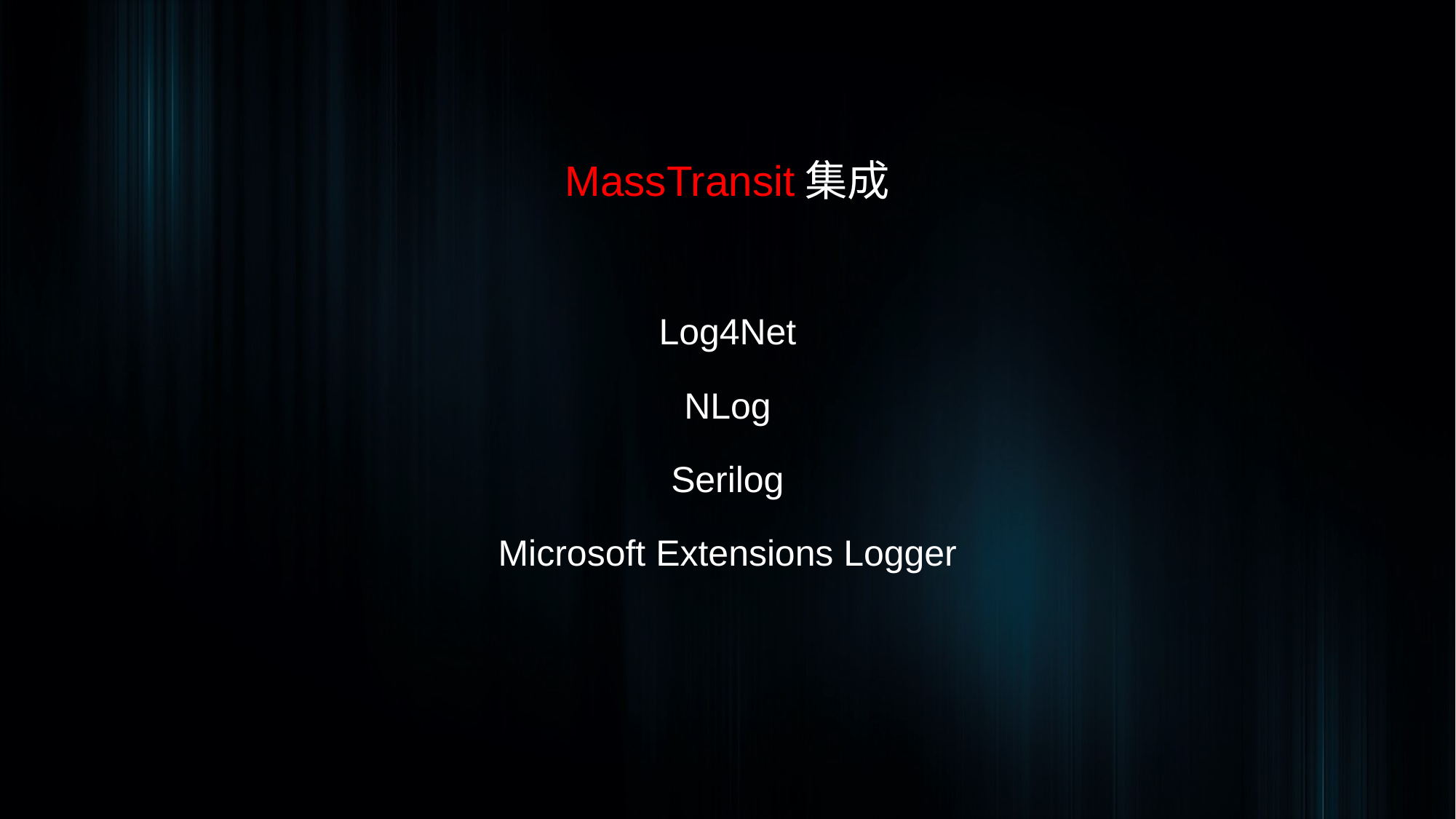

MassTransit集成
Log4Net
NLog
Serilog
Microsoft Extensions Logger